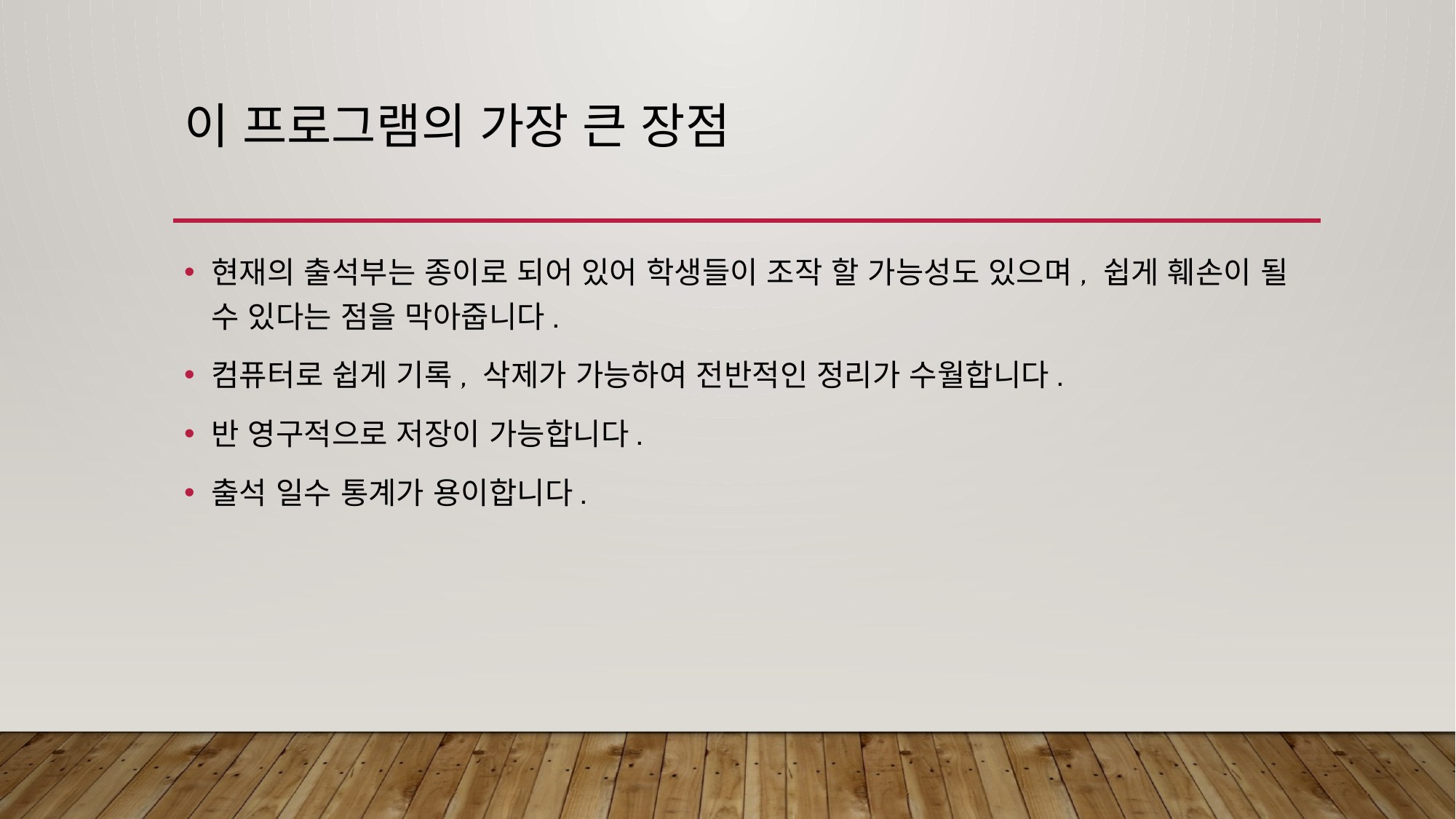

# 이 프로그램의 가장 큰 장점
현재의 출석부는 종이로 되어 있어 학생들이 조작 할 가능성도 있으며, 쉽게 훼손이 될 수 있다는 점을 막아줍니다.
컴퓨터로 쉽게 기록, 삭제가 가능하여 전반적인 정리가 수월합니다.
반 영구적으로 저장이 가능합니다.
출석 일수 통계가 용이합니다.